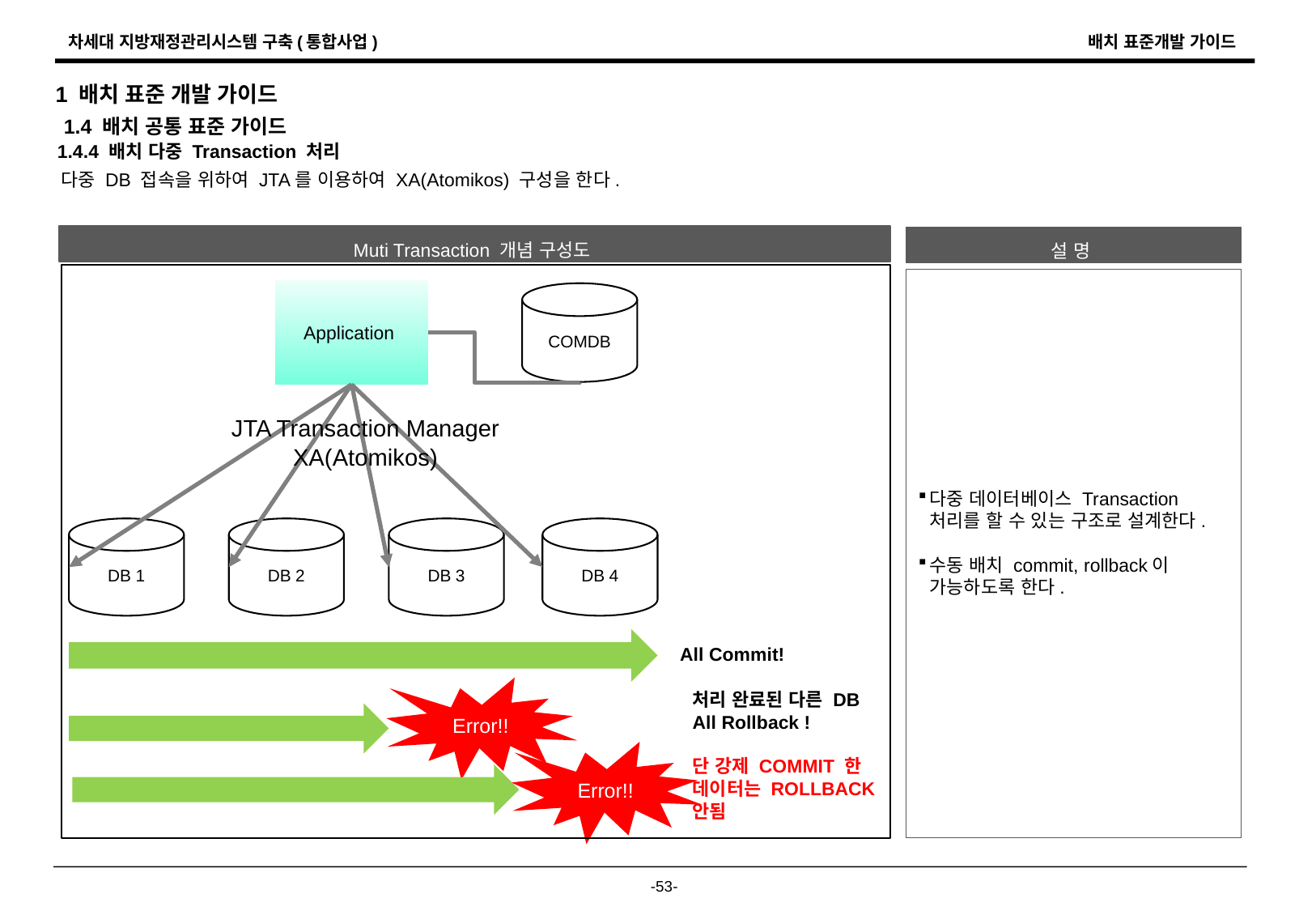

1 배치 표준 개발 가이드
1.4 배치 공통 표준 가이드
1.4.4 배치 다중 Transaction 처리
다중 DB 접속을 위하여 JTA를 이용하여 XA(Atomikos) 구성을 한다.
Muti Transaction 개념 구성도
설 명

다중 데이터베이스 Transaction 처리를 할 수 있는 구조로 설계한다.

수동 배치 commit, rollback이 가능하도록 한다.

Application
COMDB
JTA Transaction Manager
XA(Atomikos)
DB 4
DB 2
DB 3
DB 1

All Commit!
Error!!
처리 완료된 다른 DB
All Rollback !

단 강제 COMMIT 한 데이터는 ROLLBACK 안됨

Error!!